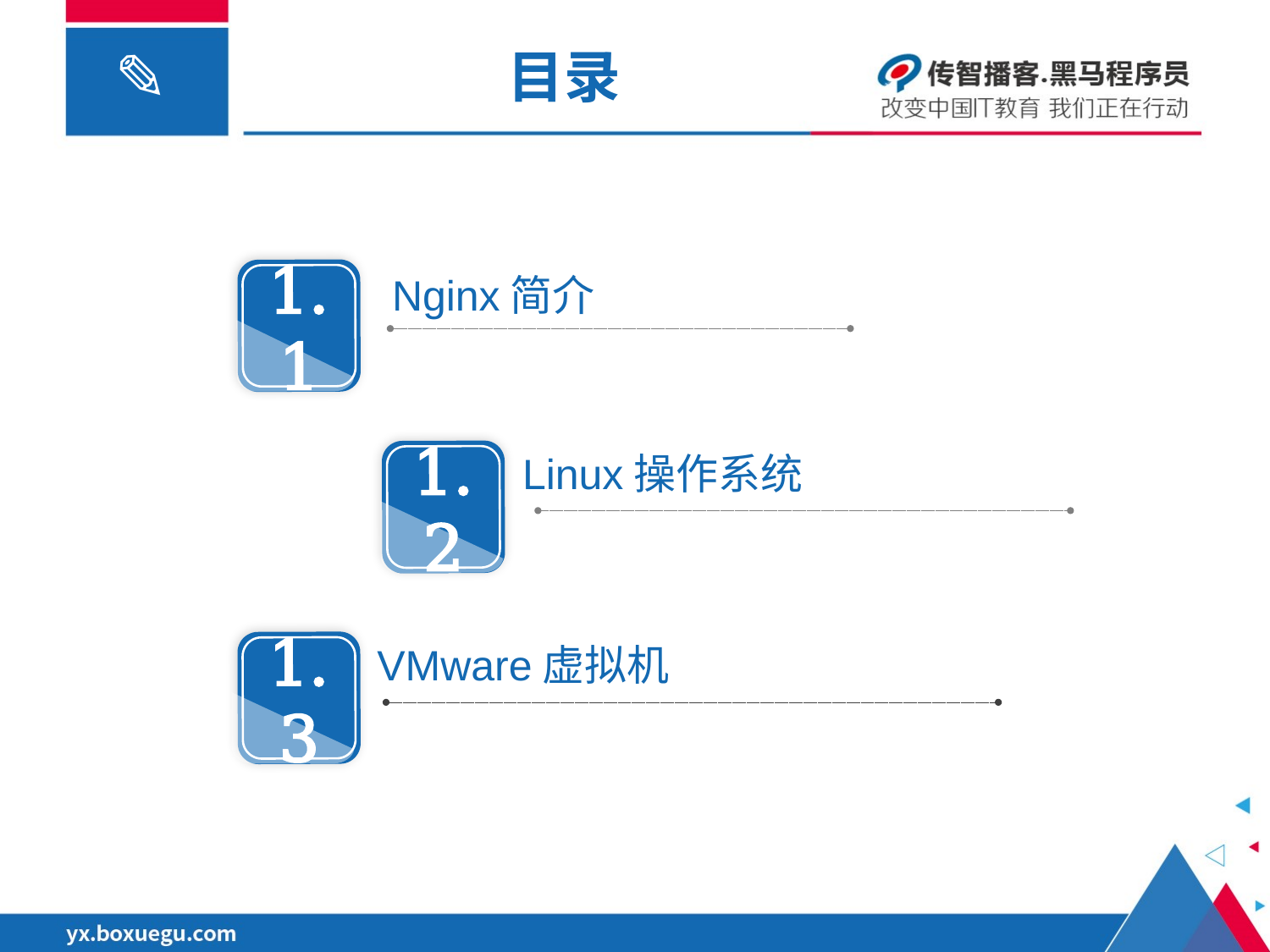

# 目录
1.1

Nginx简介
1.2

Linux操作系统
1.3

VMware虚拟机